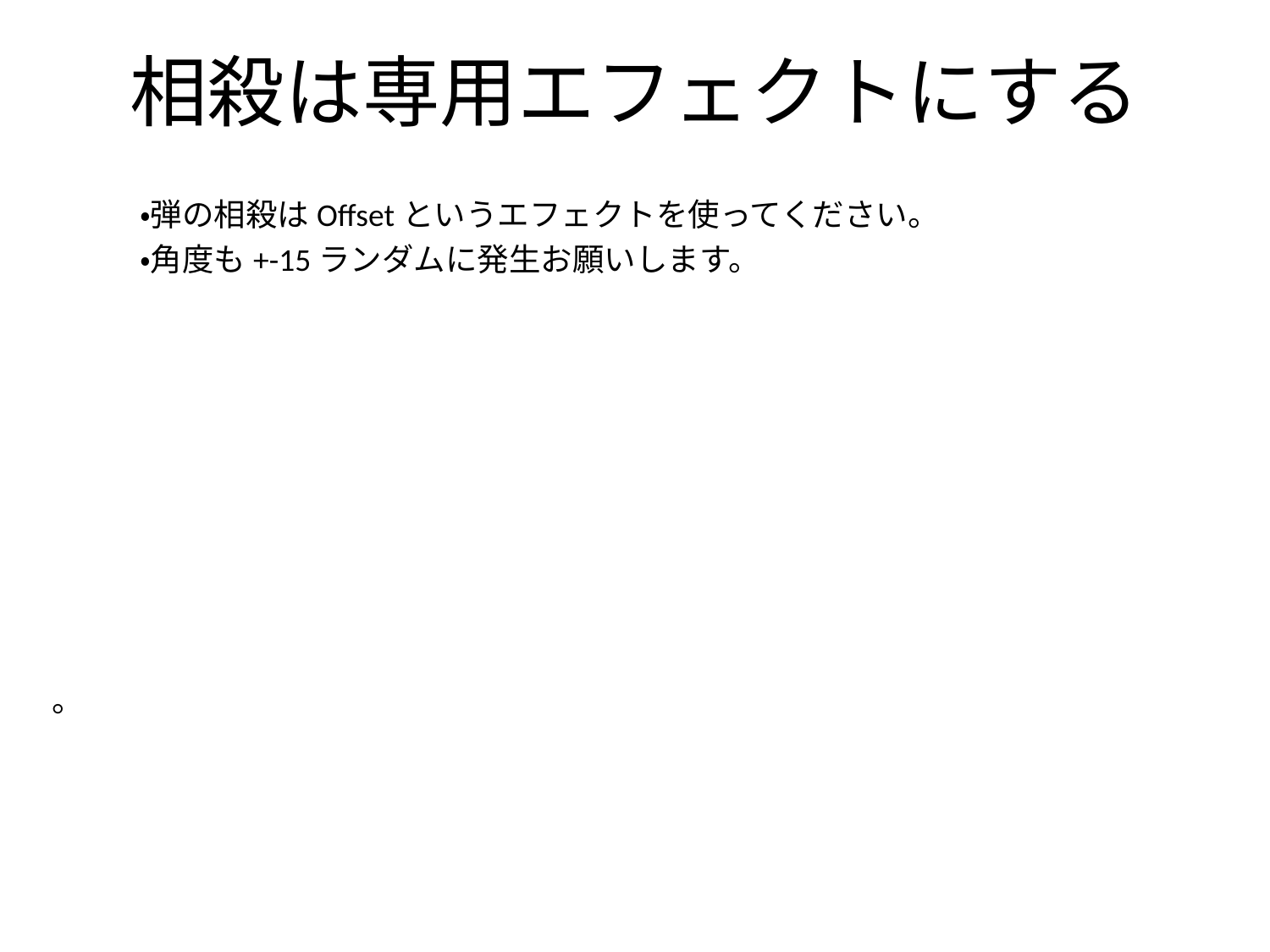

# 相殺は専用エフェクトにする
・弾の相殺はOffsetというエフェクトを使ってください。
・角度も+-15ランダムに発生お願いします。
。